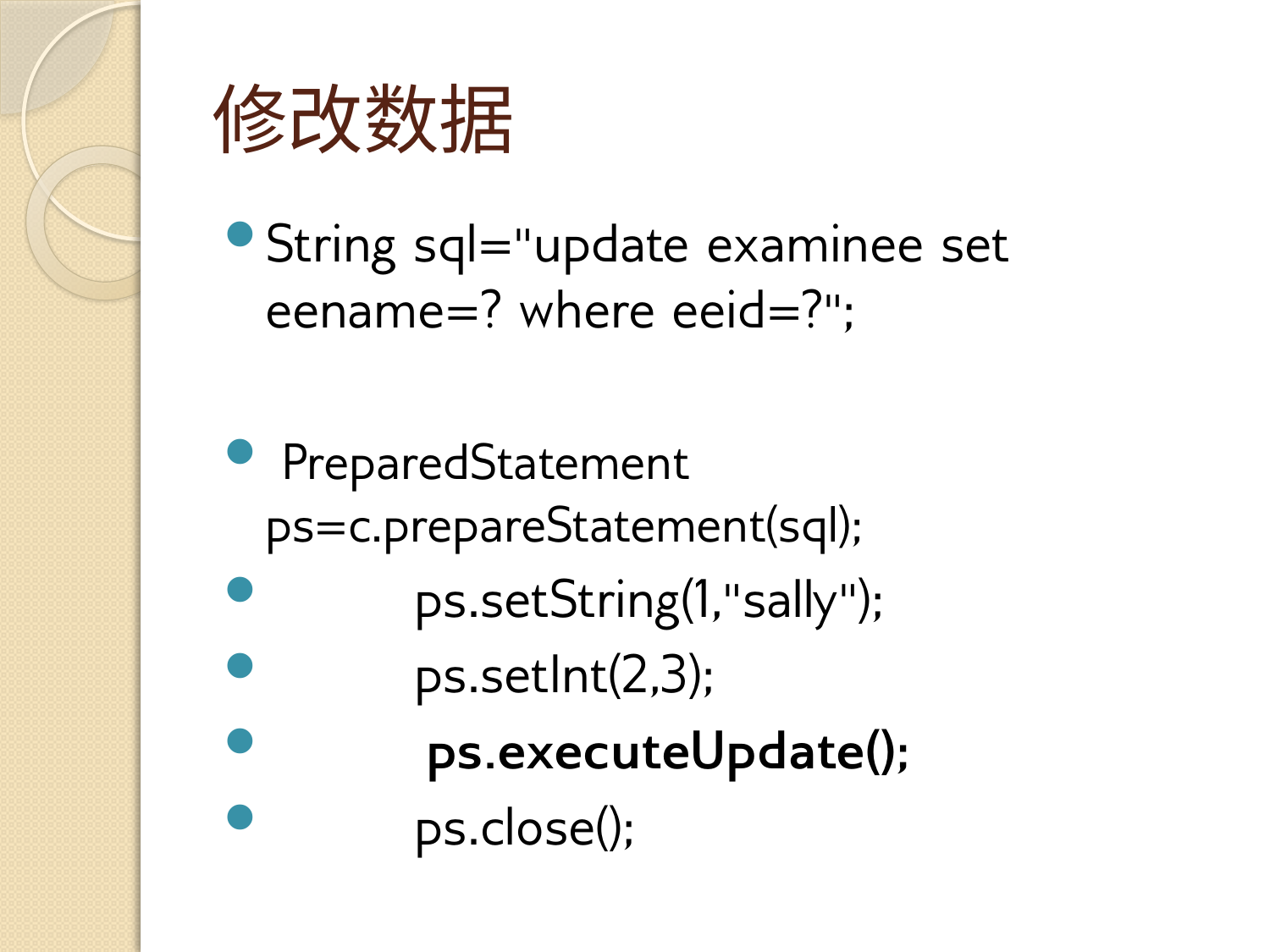

# 修改数据
String sql="update examinee set eename=? where eeid=?";

 PreparedStatement ps=c.prepareStatement(sql);
         ps.setString(1,"sally");
         ps.setInt(2,3);
         ps.executeUpdate();
         ps.close();